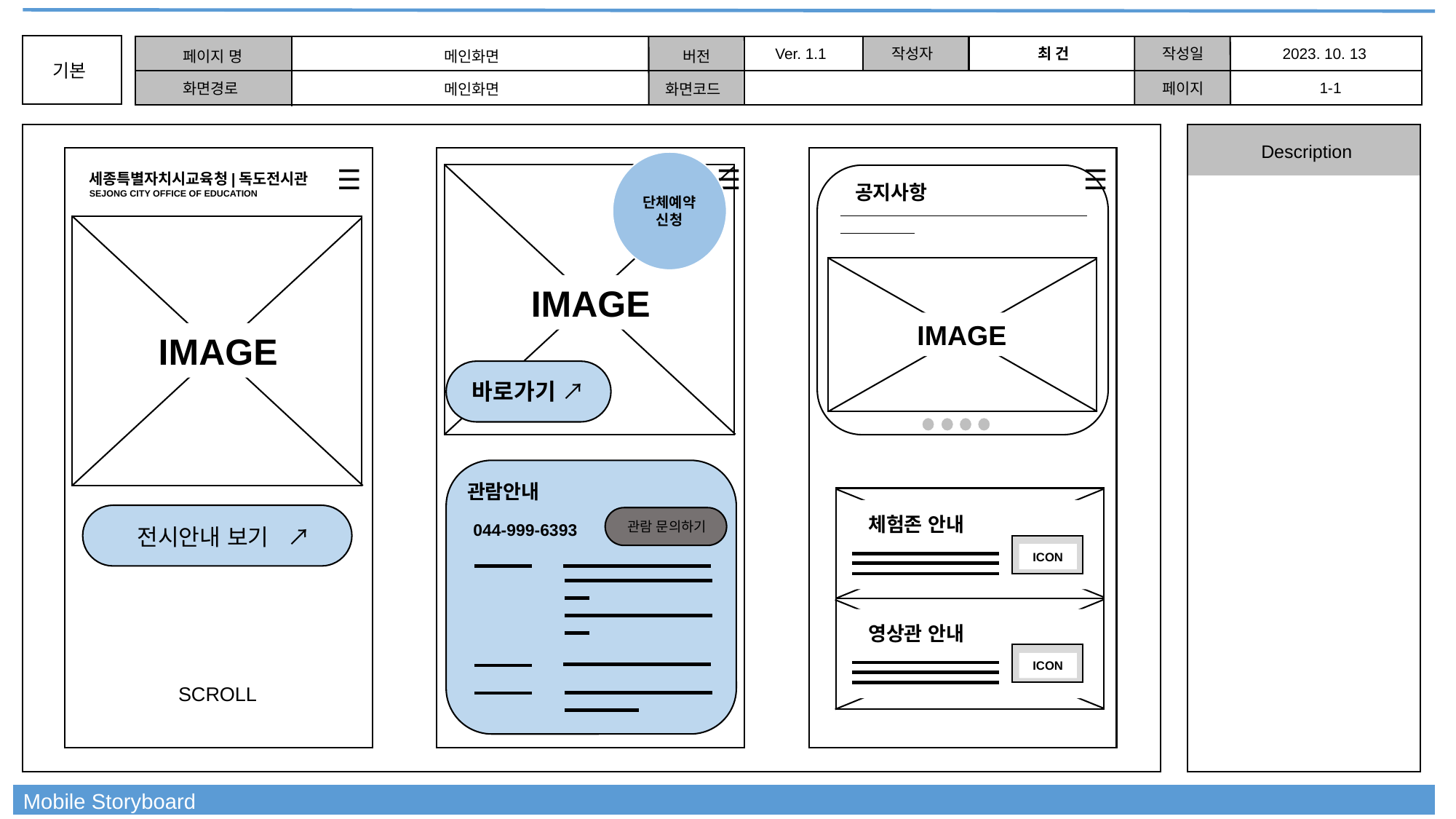

Ver. 1.1
2023. 10. 13
최 건
작성자
작성일
버전
페이지 명
메인화면
1-1
화면경로
페이지
메인화면
화면코드
기본

Description

☰
세종특별자치시교육청|독도전시관
SEJONG CITY OFFICE OF EDUCATION

IMAGE

SCROLL

☰

공지사항

IMAGE

체험존 안내

ICON

영상관 안내

ICON

단체예약
신청
☰

IMAGE

바로가기 ↗

관람안내

관람 문의하기
044-999-6393
전시안내 보기   ↗
전시안내 보기   ↗
Mobile Storyboard